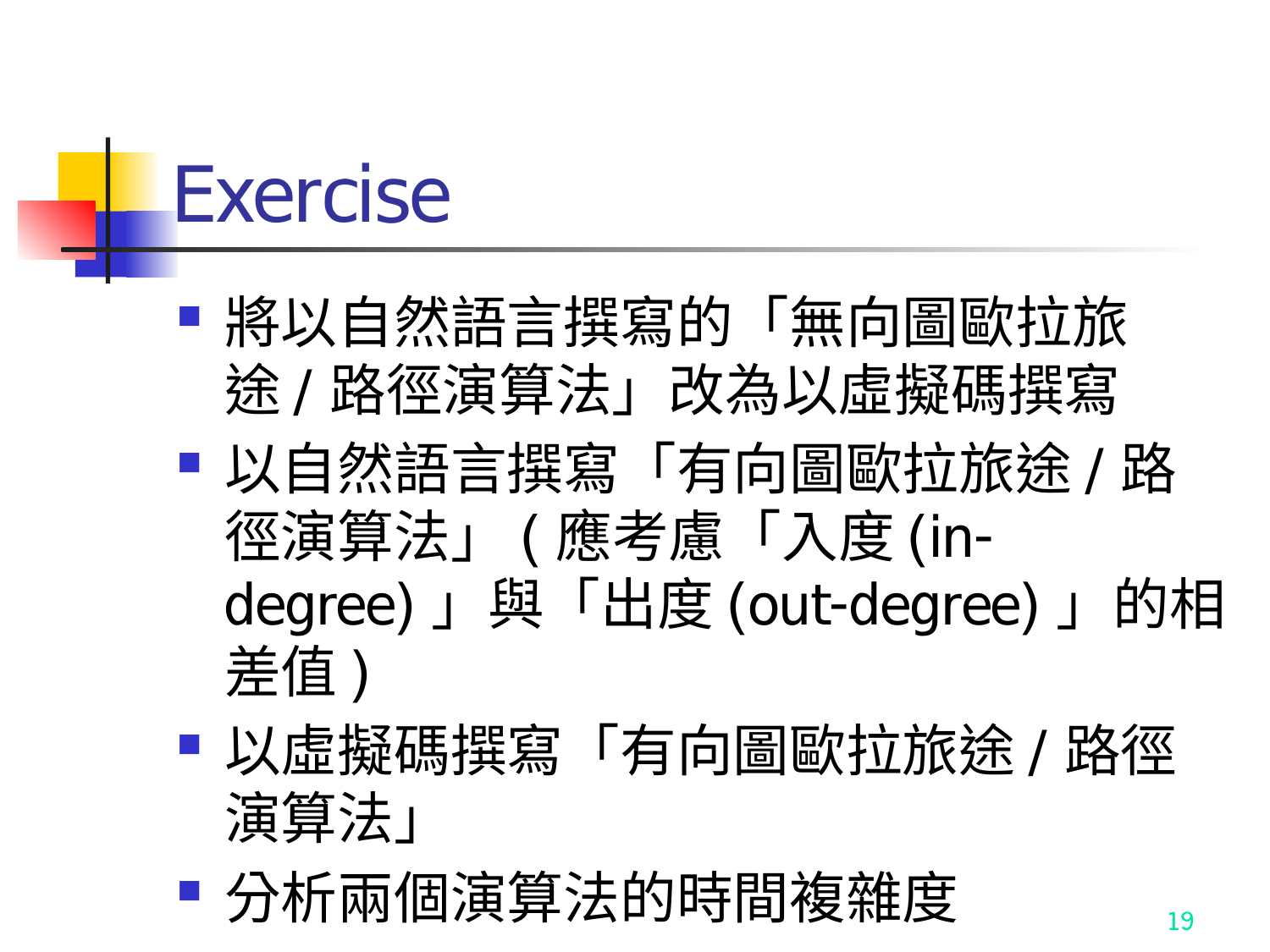

# Exercise
將以自然語言撰寫的「無向圖歐拉旅途/路徑演算法」改為以虛擬碼撰寫
以自然語言撰寫「有向圖歐拉旅途/路徑演算法」(應考慮「入度(in-degree)」與「出度(out-degree)」的相差值)
以虛擬碼撰寫「有向圖歐拉旅途/路徑演算法」
分析兩個演算法的時間複雜度

19